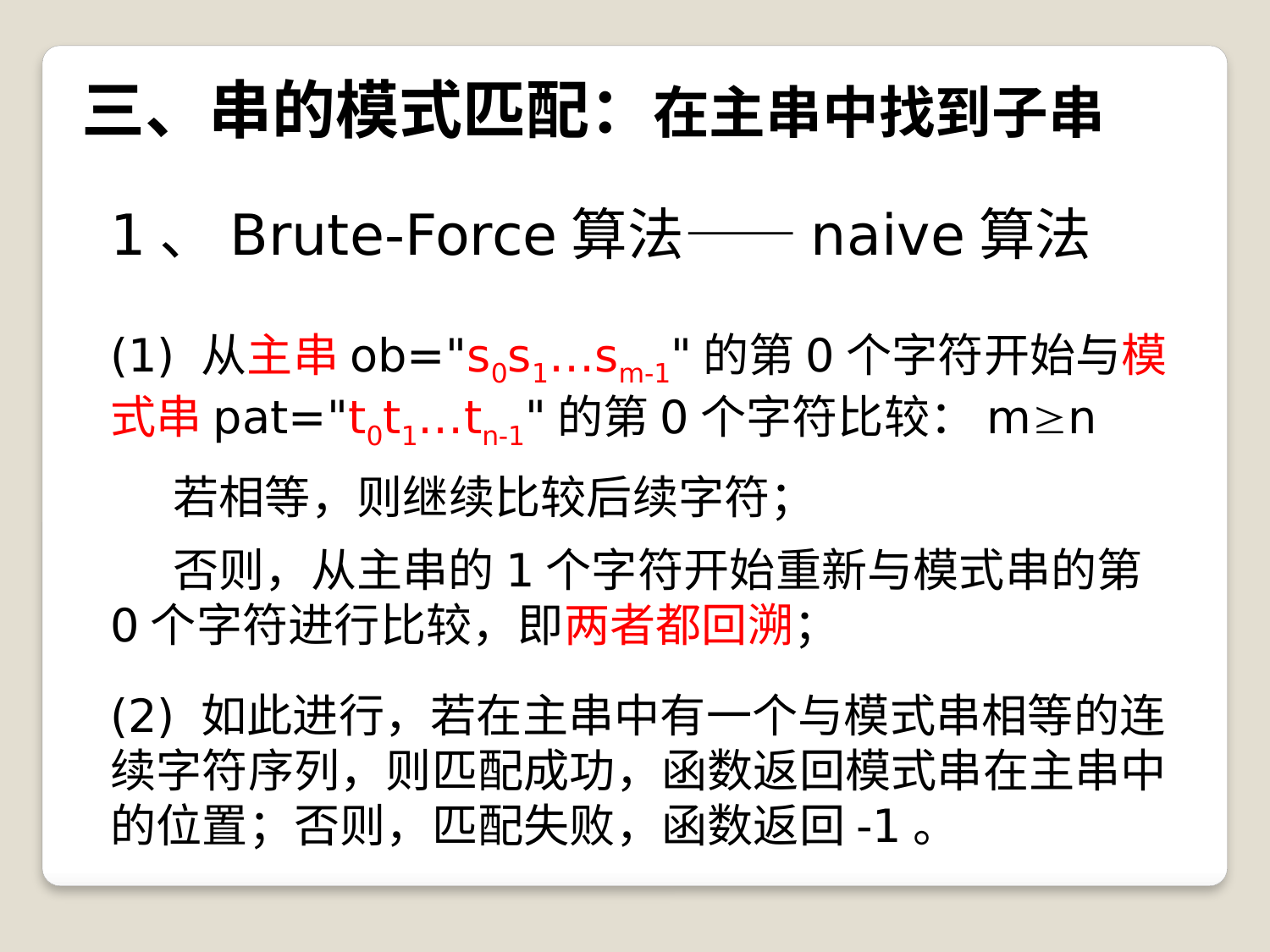

# 三、串的模式匹配：在主串中找到子串
1、Brute-Force算法——naive算法

(1) 从主串ob="s0s1…sm-1"的第0个字符开始与模式串pat="t0t1…tn-1"的第0个字符比较：m≥n
     若相等，则继续比较后续字符；
     否则，从主串的1个字符开始重新与模式串的第0个字符进行比较，即两者都回溯；
(2) 如此进行，若在主串中有一个与模式串相等的连续字符序列，则匹配成功，函数返回模式串在主串中的位置；否则，匹配失败，函数返回-1。